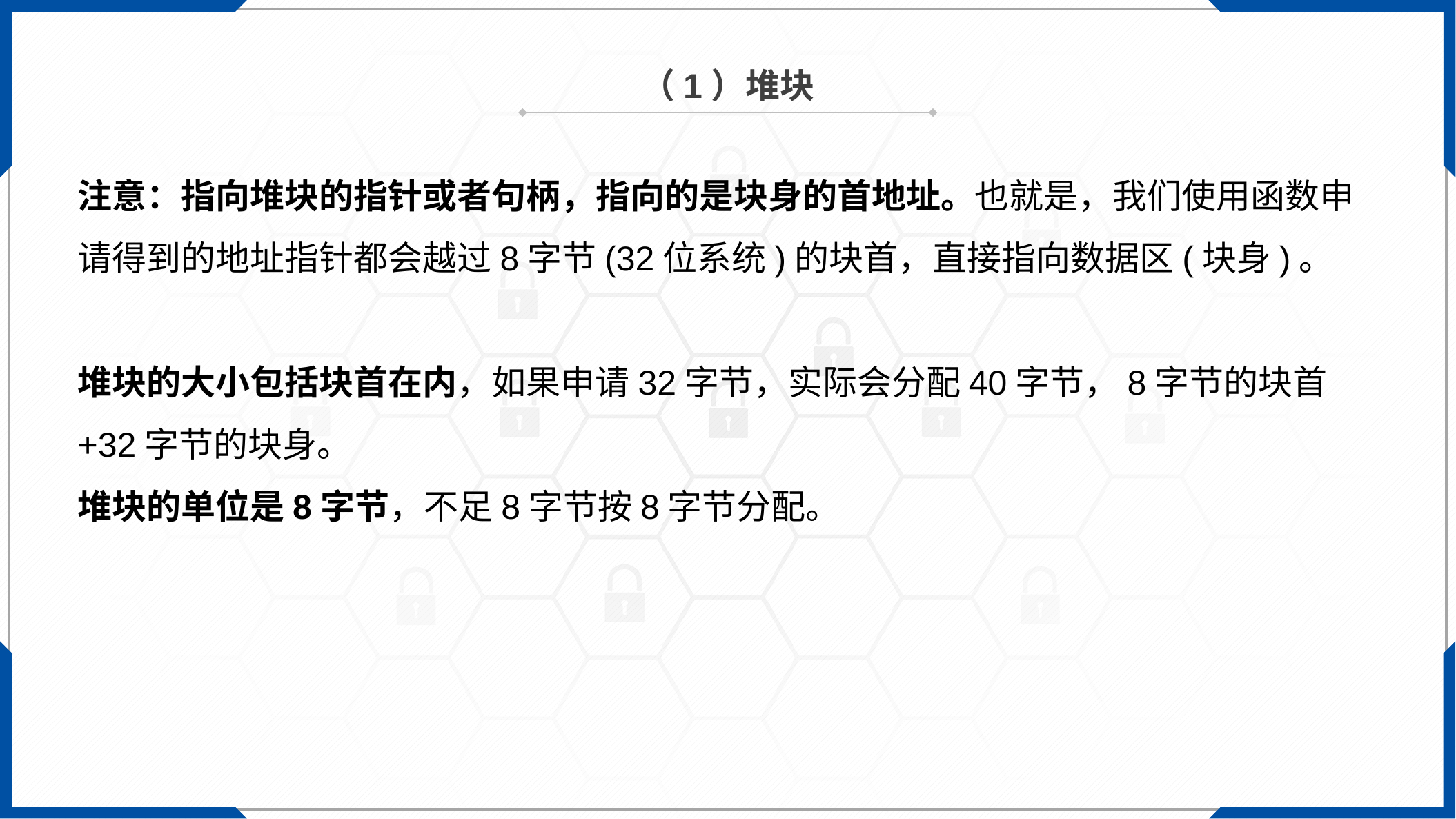

（1）堆块
注意：指向堆块的指针或者句柄，指向的是块身的首地址。也就是，我们使用函数申请得到的地址指针都会越过8字节(32位系统)的块首，直接指向数据区(块身)。

堆块的大小包括块首在内，如果申请32字节，实际会分配40字节，8字节的块首+32字节的块身。
堆块的单位是8字节，不足8字节按8字节分配。